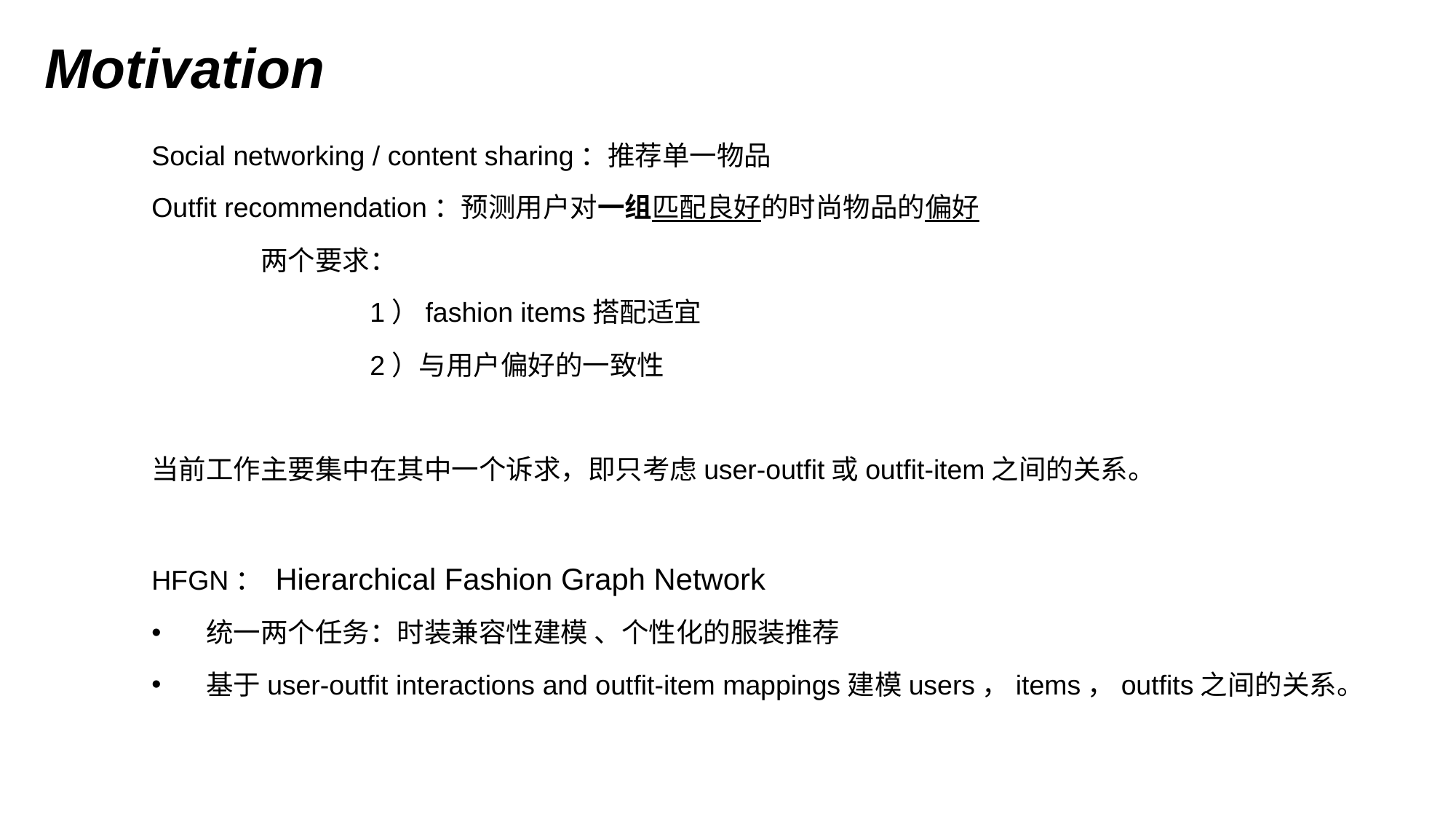

# Motivation
Social networking / content sharing：推荐单一物品
Outfit recommendation：预测用户对一组匹配良好的时尚物品的偏好
	两个要求：
		1）fashion items搭配适宜
		2）与用户偏好的一致性

当前工作主要集中在其中一个诉求，即只考虑user-outfit或outfit-item之间的关系。

HFGN： Hierarchical Fashion Graph Network
统一两个任务：时装兼容性建模 、个性化的服装推荐
基于user-outfit interactions and outfit-item mappings建模users，items，outfits之间的关系。